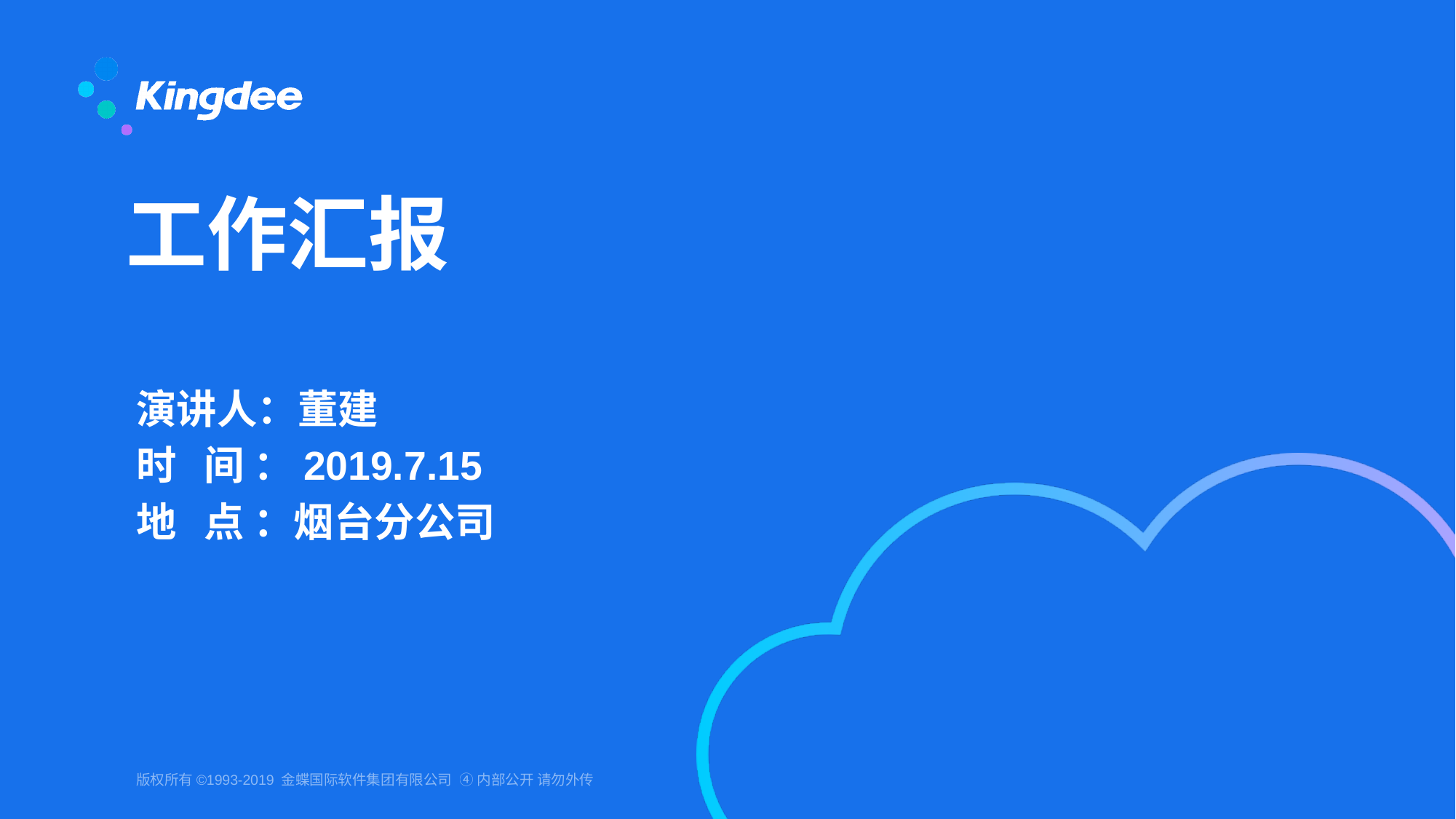

工作汇报
演讲人：董建
时   间 ：2019.7.15
地   点 ：烟台分公司